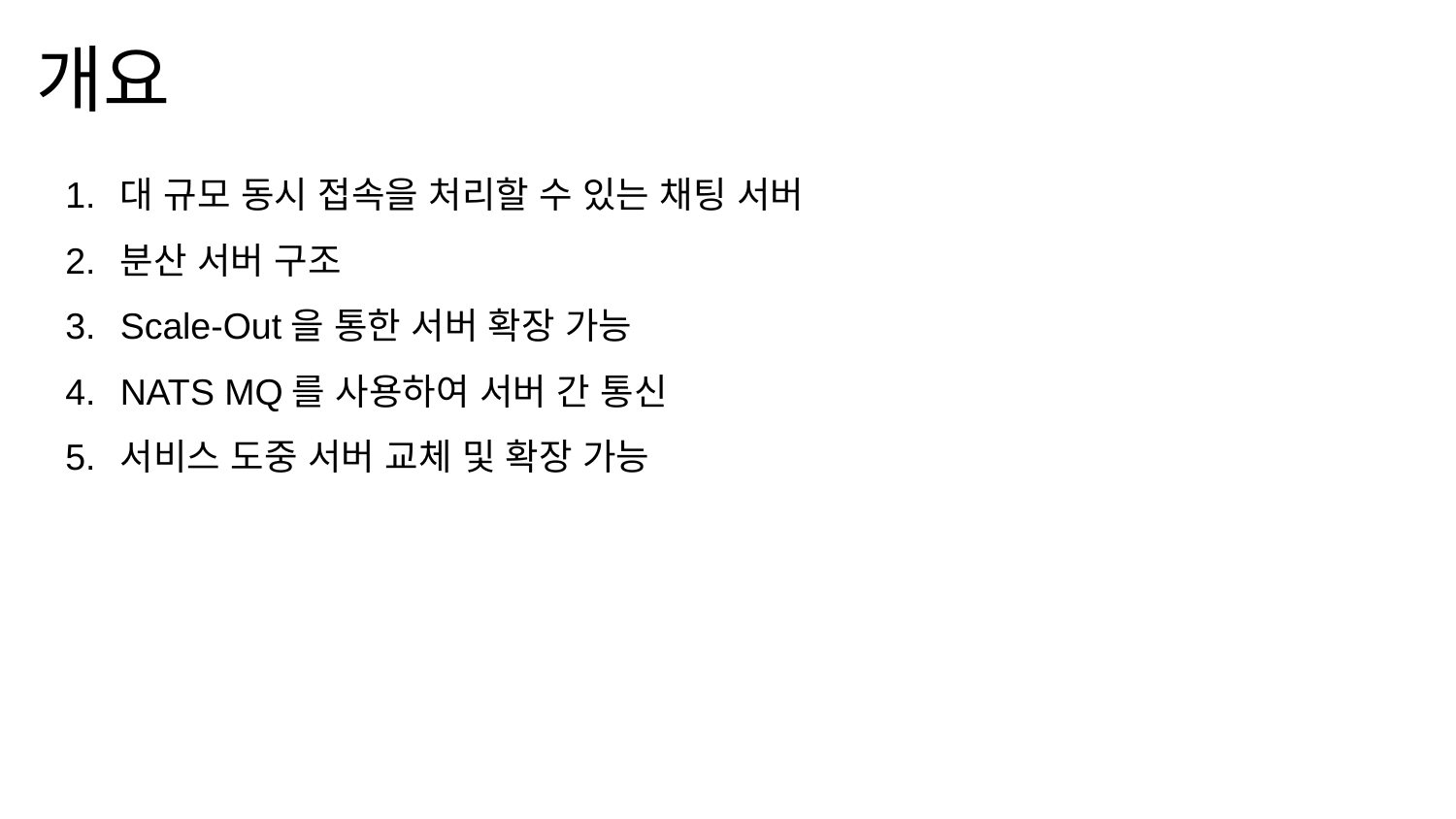

개요
대 규모 동시 접속을 처리할 수 있는 채팅 서버
분산 서버 구조
Scale-Out을 통한 서버 확장 가능
NATS MQ를 사용하여 서버 간 통신
서비스 도중 서버 교체 및 확장 가능